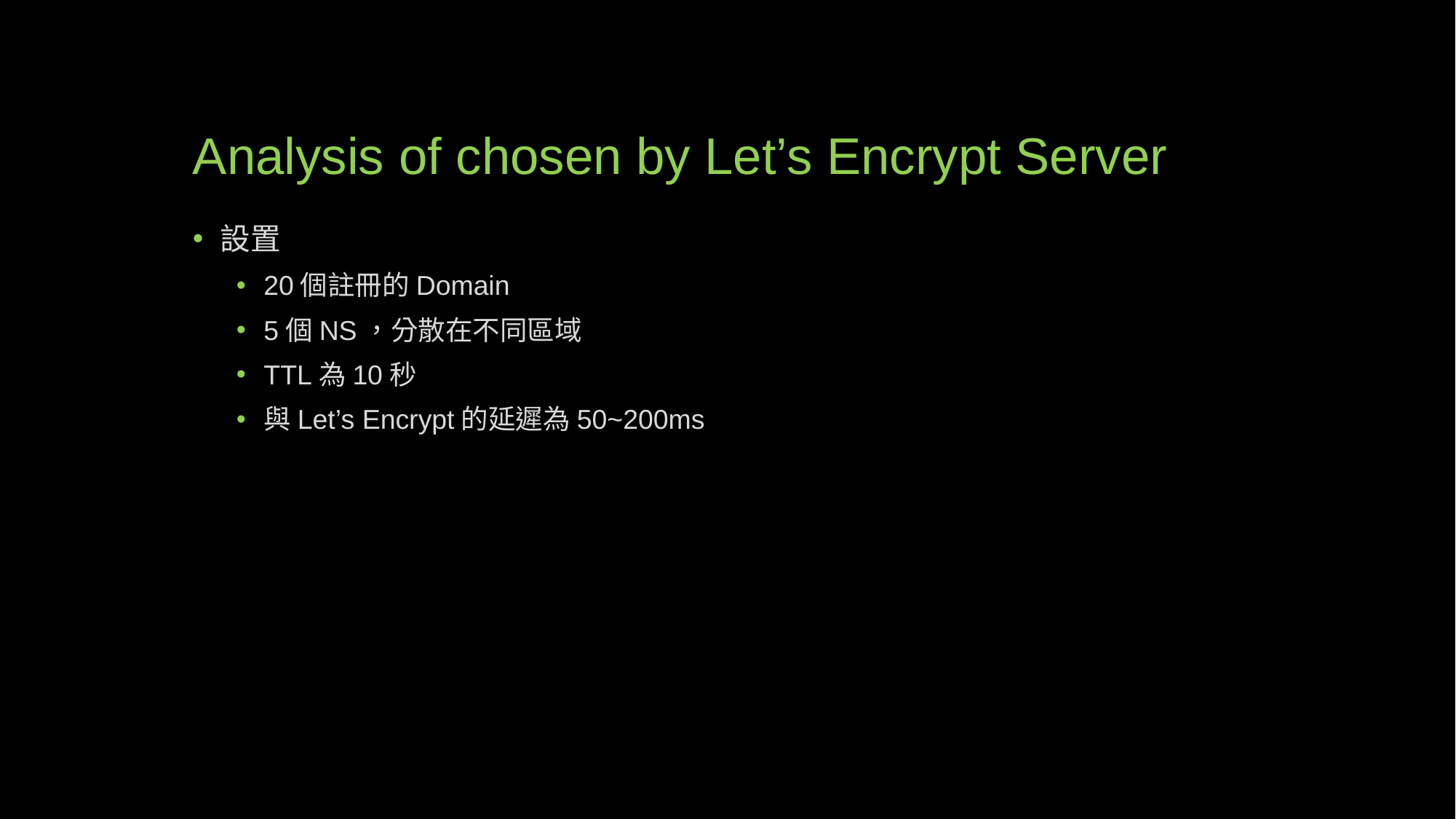

# Analysis of chosen by Let’s Encrypt Server
設置
20個註冊的Domain
5個NS，分散在不同區域
TTL為10秒
與Let’s Encrypt的延遲為50~200ms